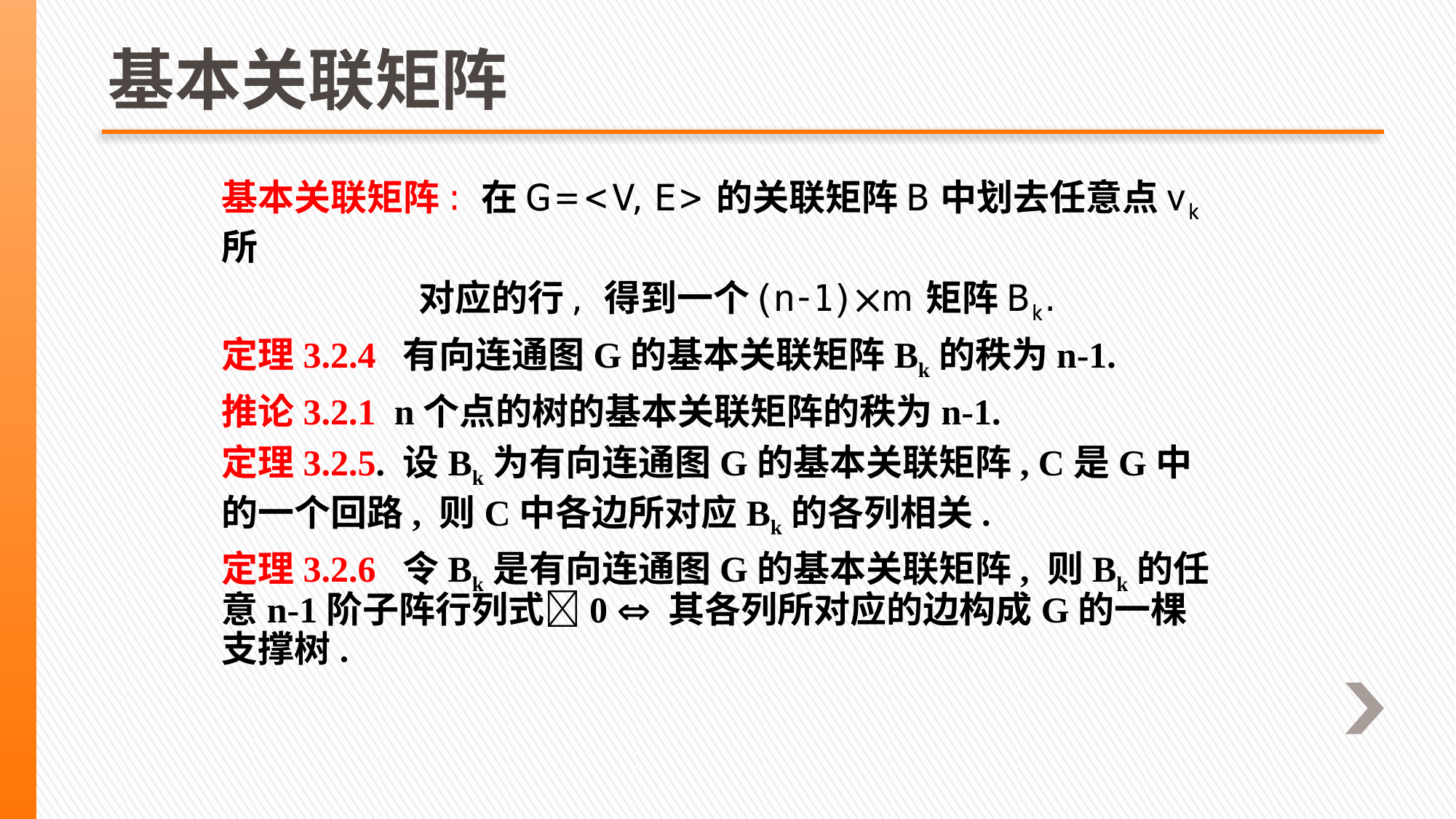

# 基本关联矩阵
基本关联矩阵: 在G=<V, E>的关联矩阵B中划去任意点vk所
                       对应的行, 得到一个(n-1)×m矩阵Bk.
定理3.2.4  有向连通图G的基本关联矩阵Bk的秩为n-1.
推论3.2.1  n个点的树的基本关联矩阵的秩为n-1.
定理3.2.5. 设Bk为有向连通图G的基本关联矩阵, C是G中的一个回路, 则C中各边所对应Bk的各列相关.
定理3.2.6  令Bk是有向连通图G的基本关联矩阵, 则Bk的任意n-1阶子阵行列式≠0 ⇔ 其各列所对应的边构成G的一棵支撑树.